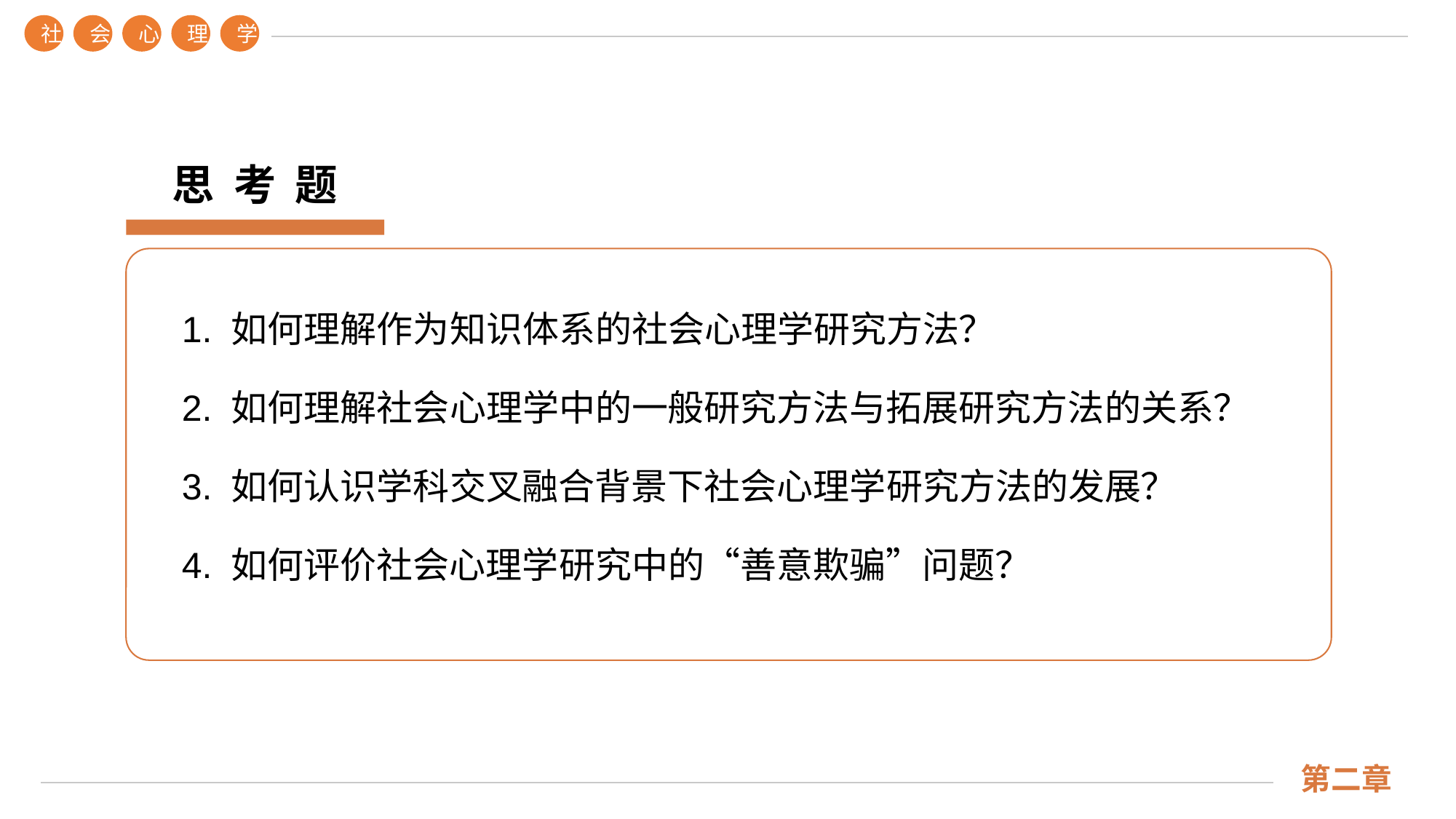

社
会
心
理
学
第二章

思  考  题

1. 如何理解作为知识体系的社会心理学研究方法？
2. 如何理解社会心理学中的一般研究方法与拓展研究方法的关系？
3. 如何认识学科交叉融合背景下社会心理学研究方法的发展？
4. 如何评价社会心理学研究中的“善意欺骗”问题？